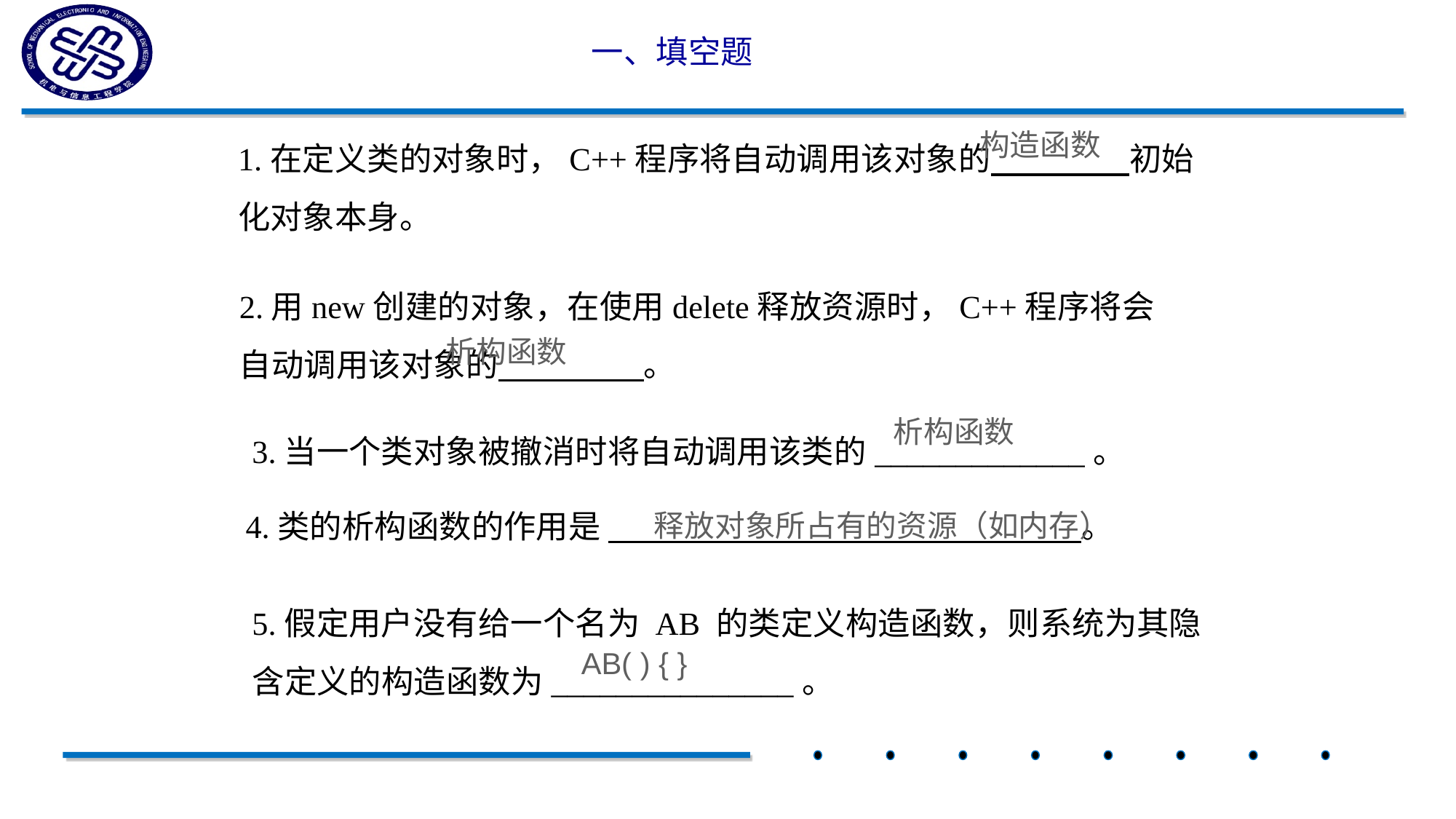

# 一、填空题
1.在定义类的对象时，C++程序将自动调用该对象的                   初始化对象本身。
构造函数
2.用new创建的对象，在使用delete释放资源时，C++程序将会自动调用该对象的                    。
析构函数
3.当一个类对象被撤消时将自动调用该类的_____________。
析构函数
释放对象所占有的资源（如内存）
4.类的析构函数的作用是                                                                  。
5.假定用户没有给一个名为 AB 的类定义构造函数，则系统为其隐含定义的构造函数为_______________。
AB( ) { }